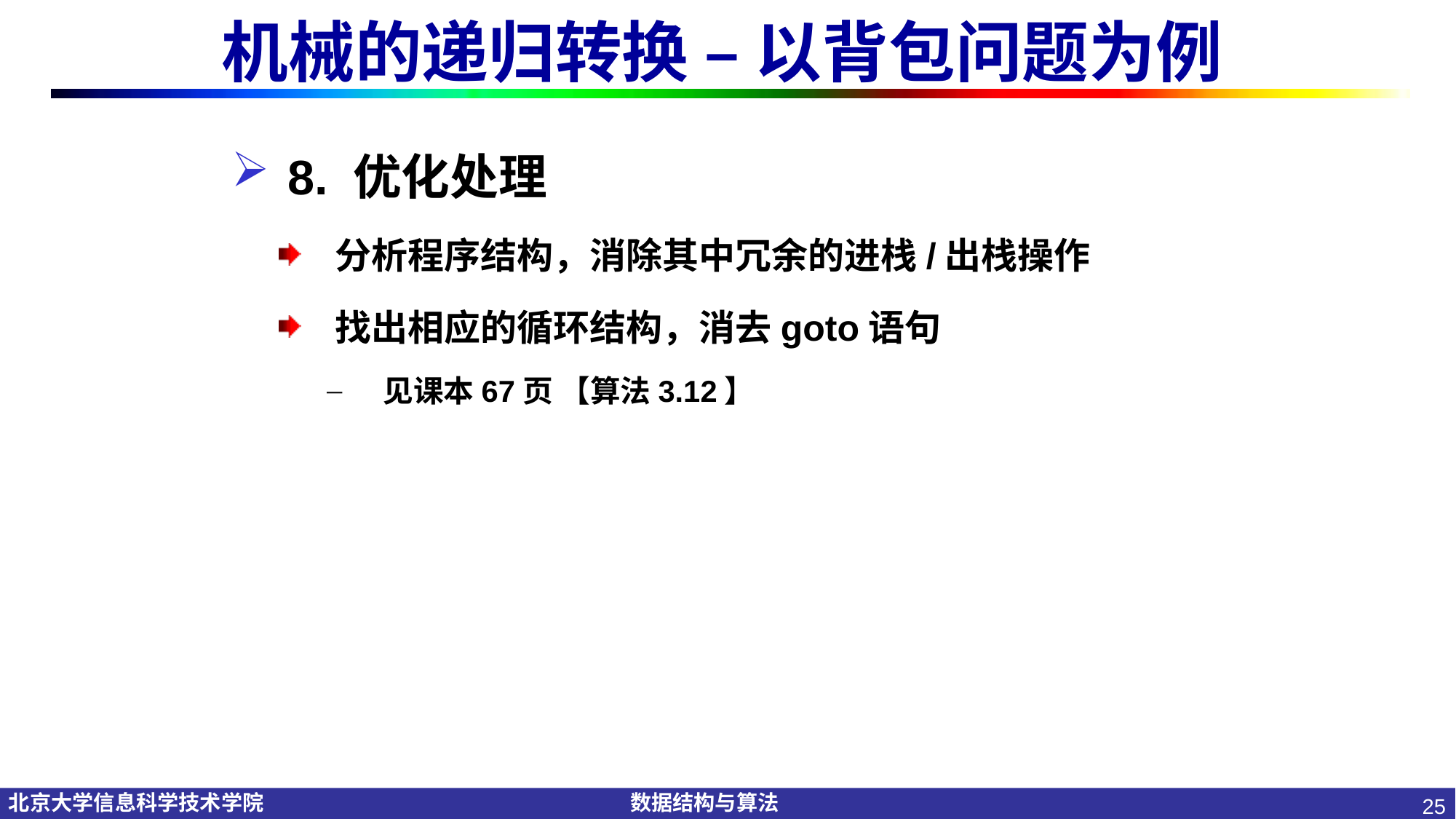

# 机械的递归转换 – 以背包问题为例
8. 优化处理
分析程序结构，消除其中冗余的进栈/出栈操作
找出相应的循环结构，消去goto语句
见课本67页 【算法3.12】
25